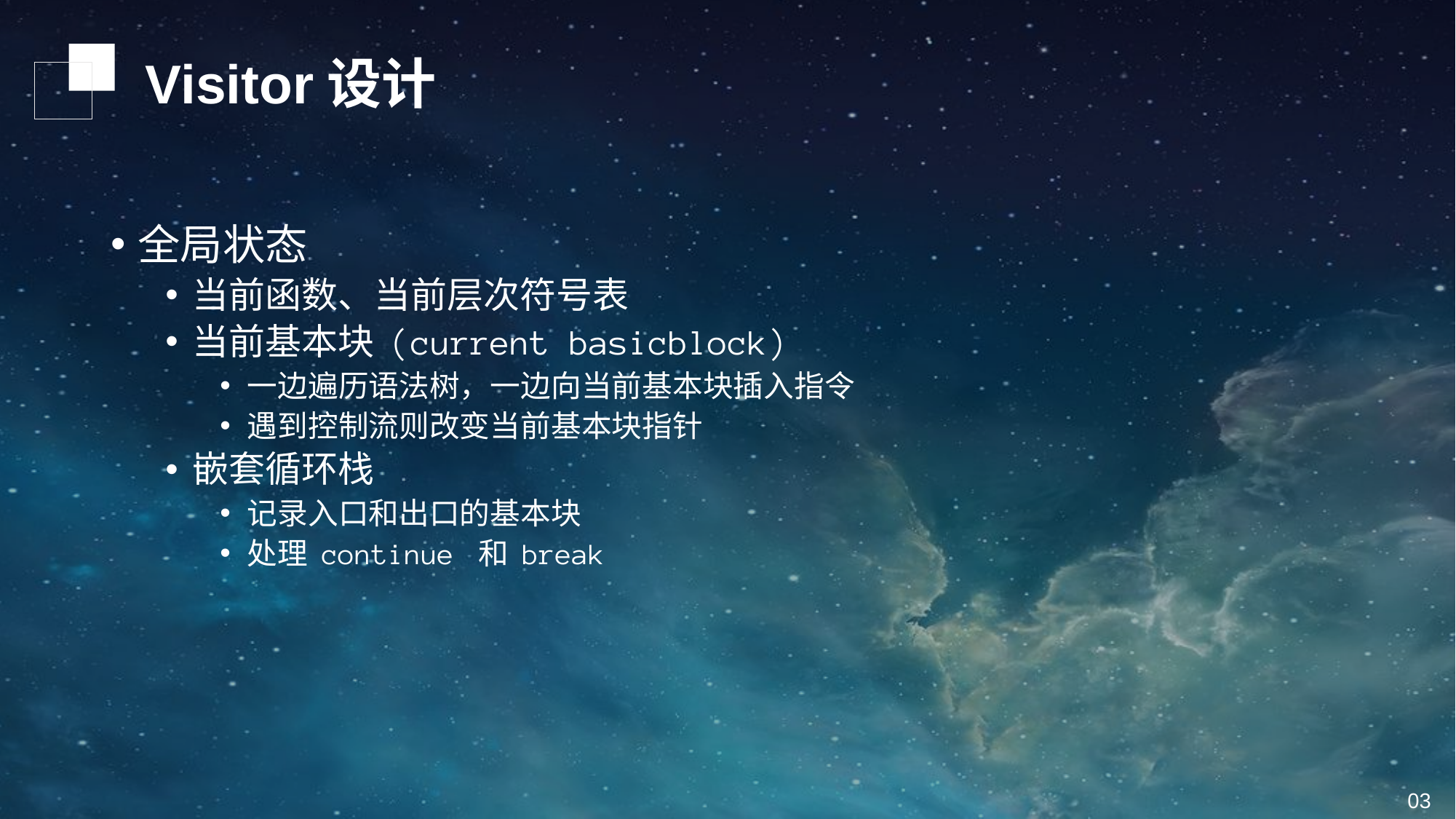

Visitor设计

全局状态
当前函数、当前层次符号表
当前基本块 (current basicblock)
一边遍历语法树，一边向当前基本块插入指令
遇到控制流则改变当前基本块指针
嵌套循环栈
记录入口和出口的基本块
处理 continue 和 break
03